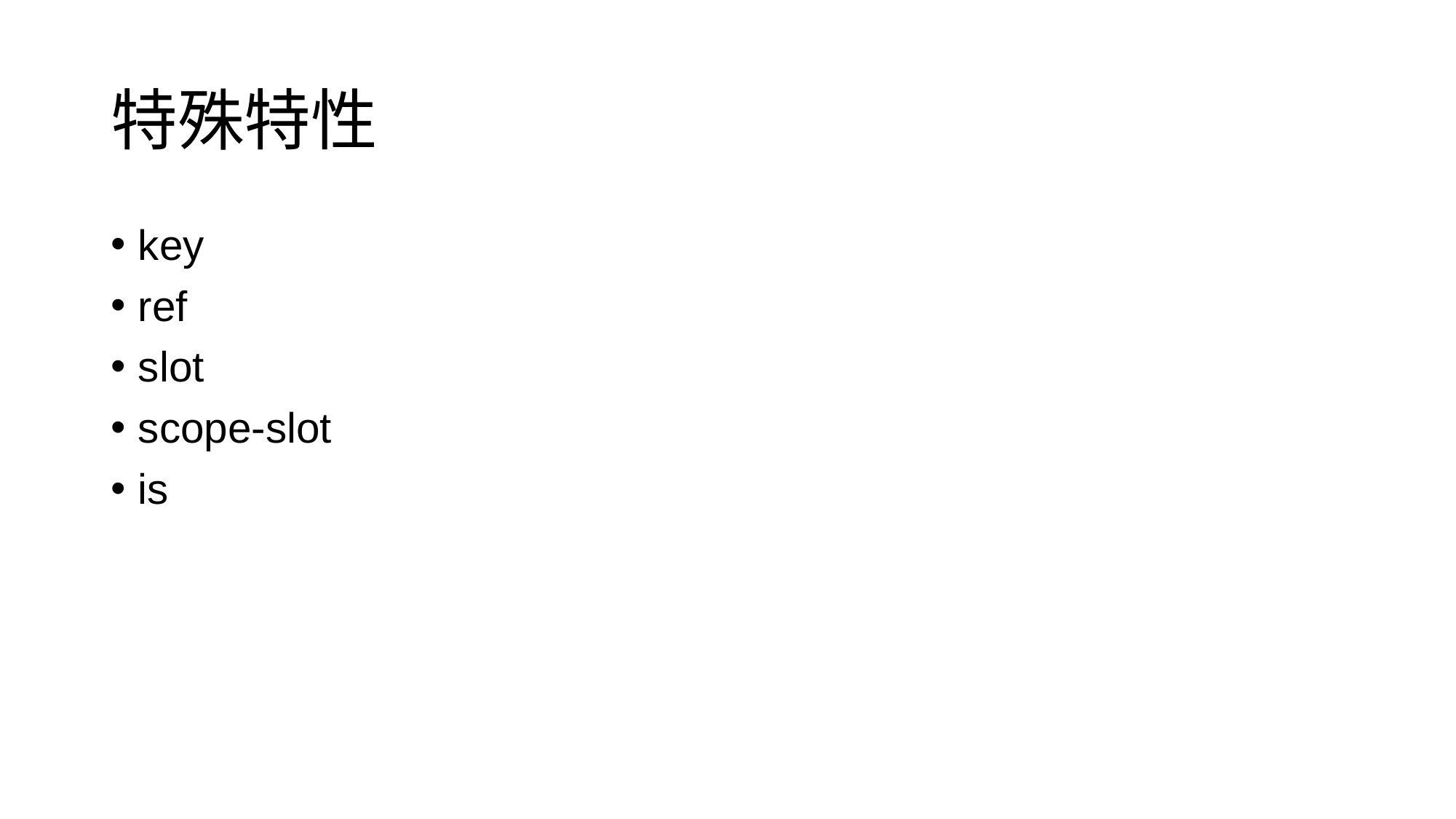

# 特殊特性
key
ref
slot
scope-slot
is